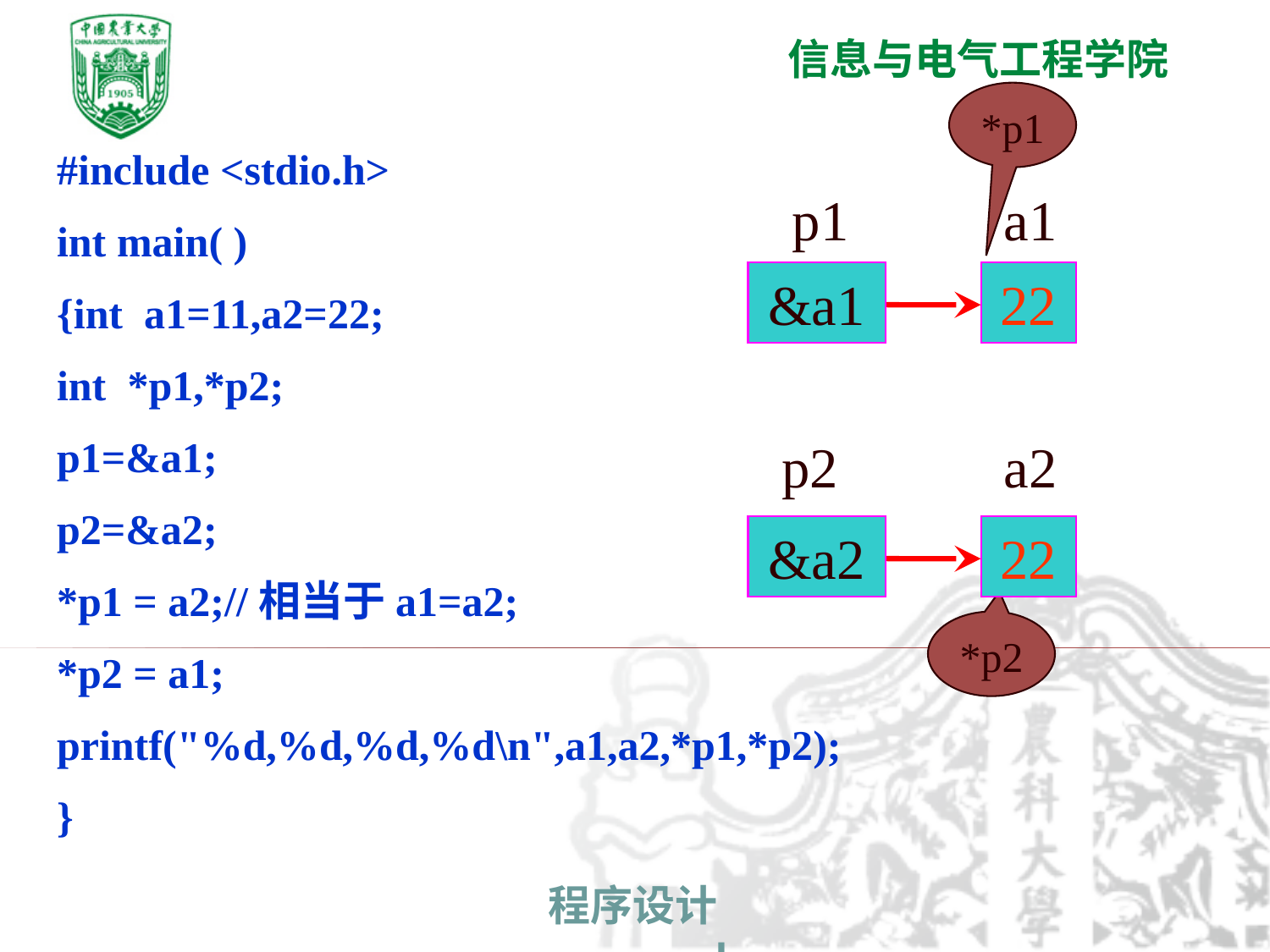

*p1
#include <stdio.h>
int main( )
{int  a1=11,a2=22;
int  *p1,*p2;
p1=&a1;
p2=&a2;
*p1 = a2;//相当于a1=a2;
*p2 = a1;
printf("%d,%d,%d,%d\n",a1,a2,*p1,*p2);
}
p1
a1
&a1
11
22

p2
a2
&a2
22
22

*p2